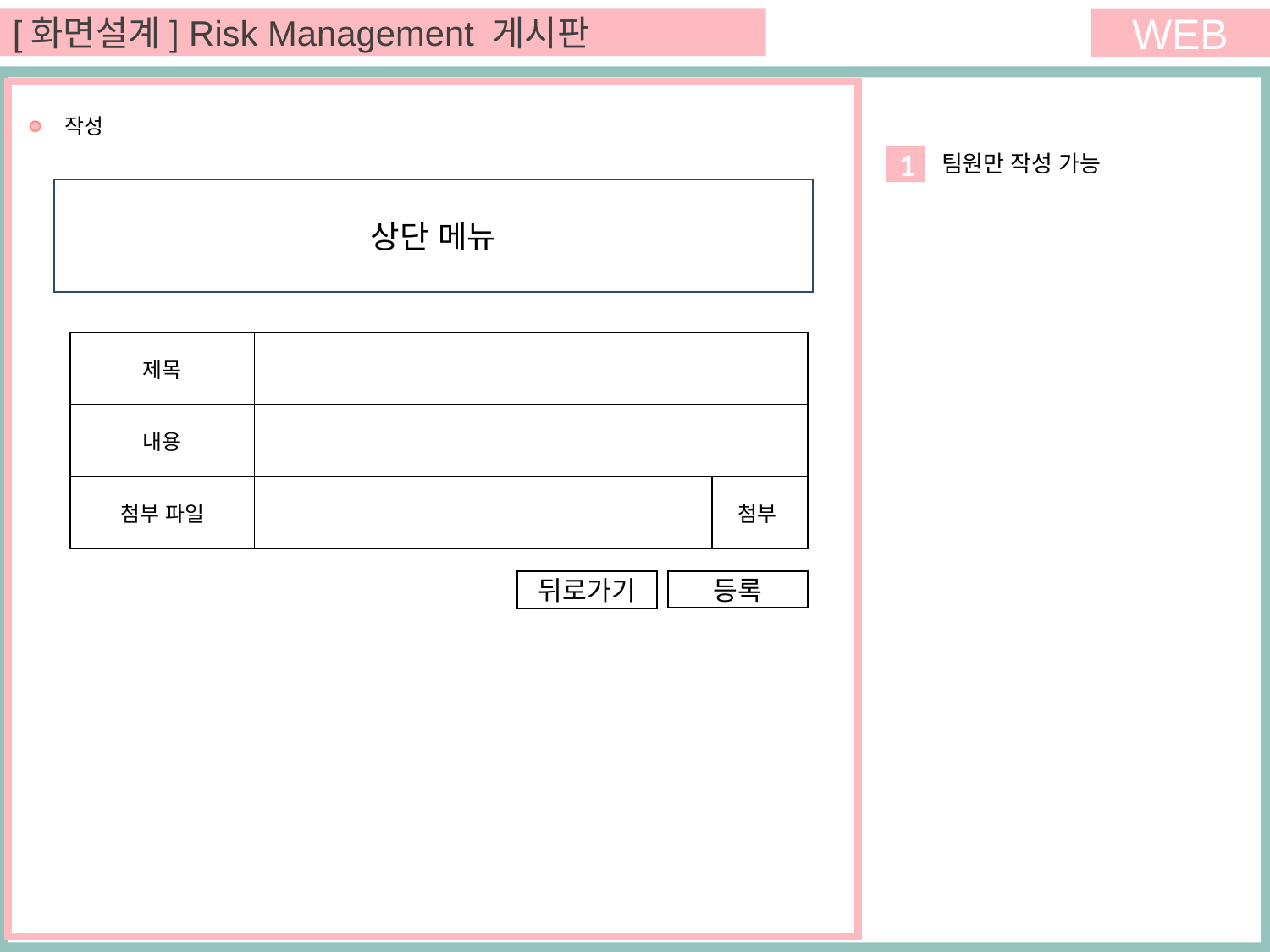

[화면설계] Risk Management 게시판
WEB

 작성

팀원만 작성 가능
1
상단 메뉴
예약     지점안내     로그인     창업문의
| 제목 |  |  |
| --- | --- | --- |
| 내용 |  |  |
| 첨부 파일 |  | 첨부 |
등록
뒤로가기